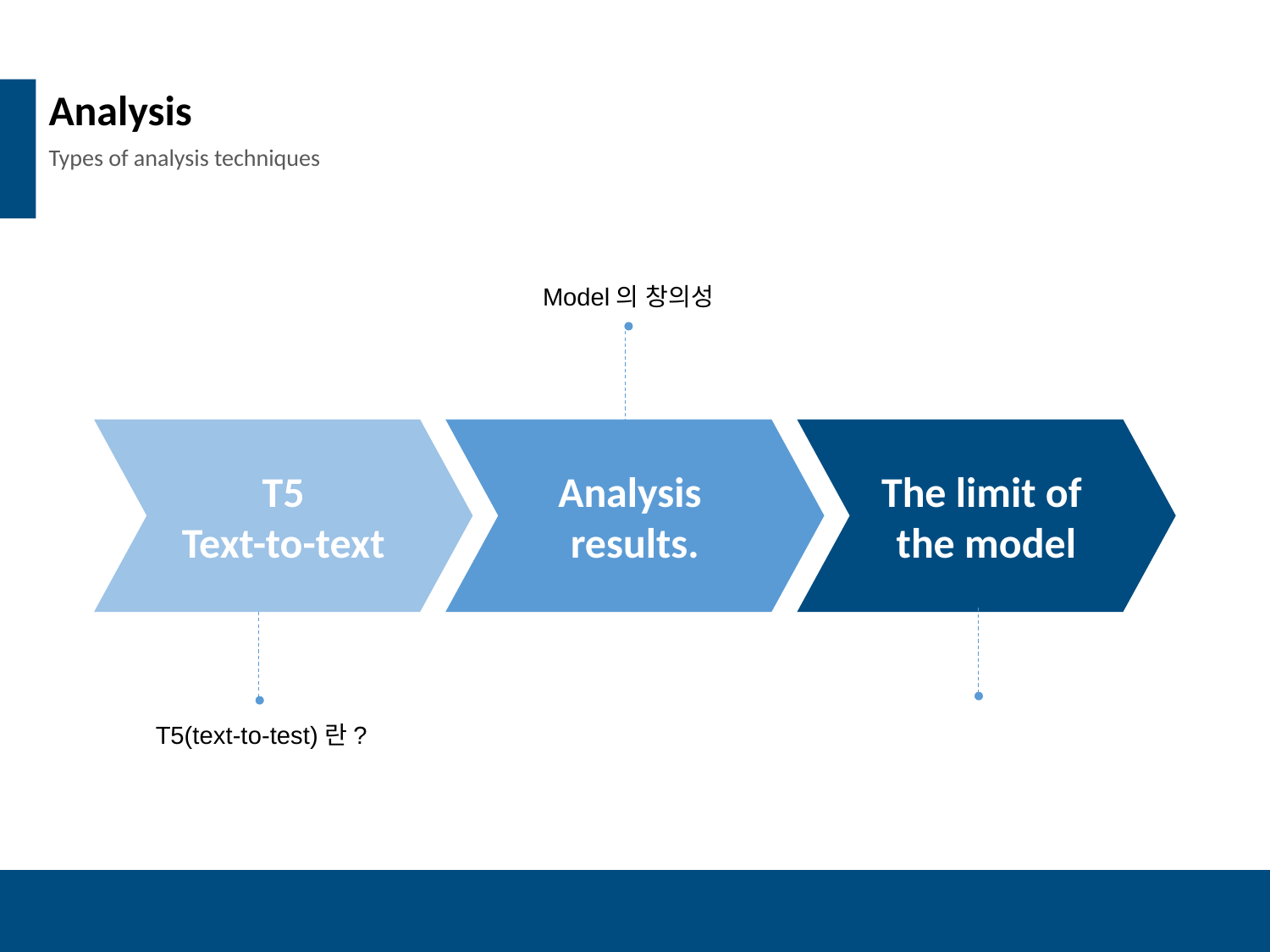

Analysis
Types of analysis techniques
Model의 창의성

T5
Text-to-text
Analysis
results.
The limit of
the model

T5(text-to-test)란?